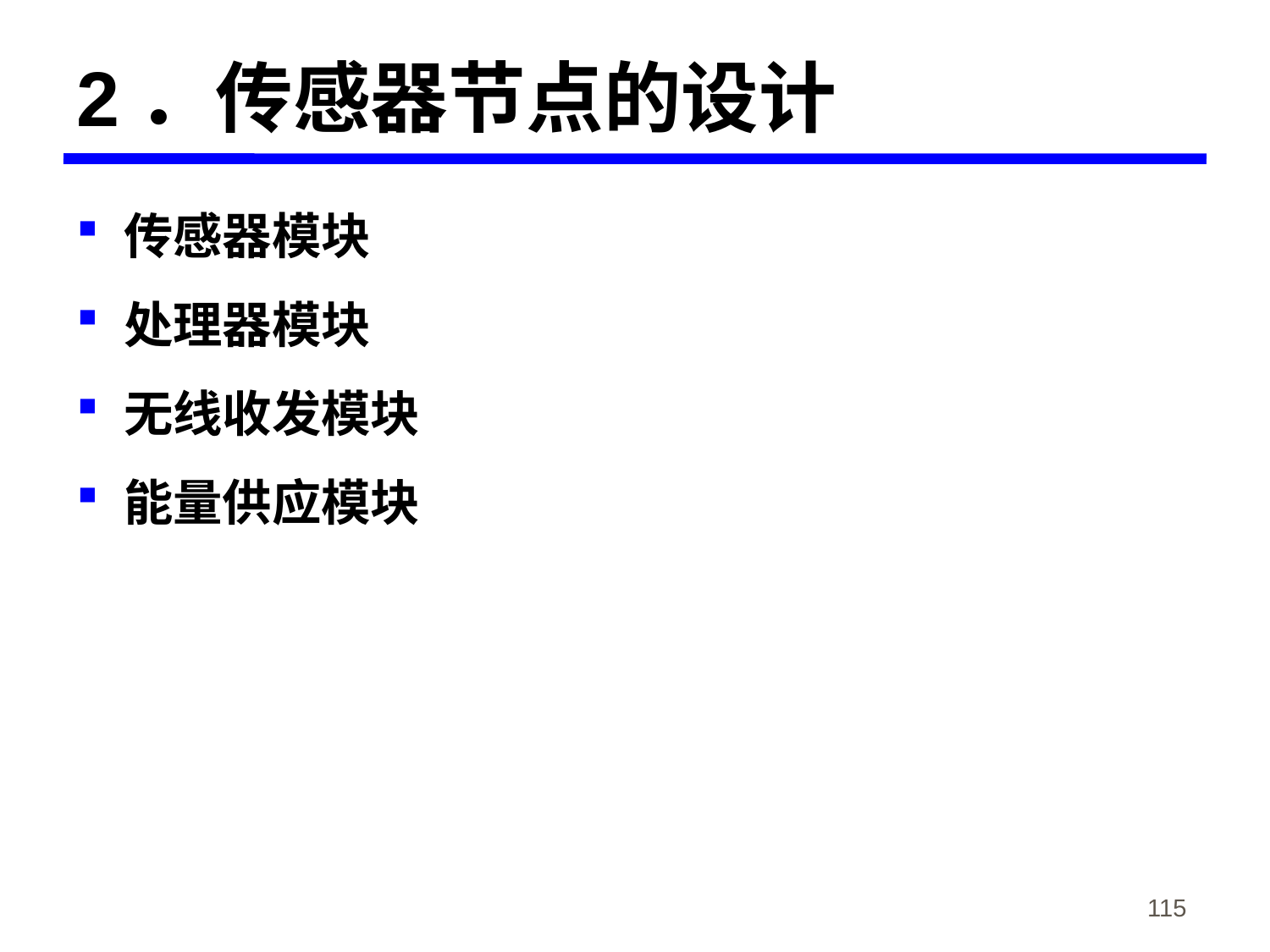

# 2．传感器节点的设计
传感器模块
处理器模块
无线收发模块
能量供应模块
《物联网概论》-韩毅刚
115